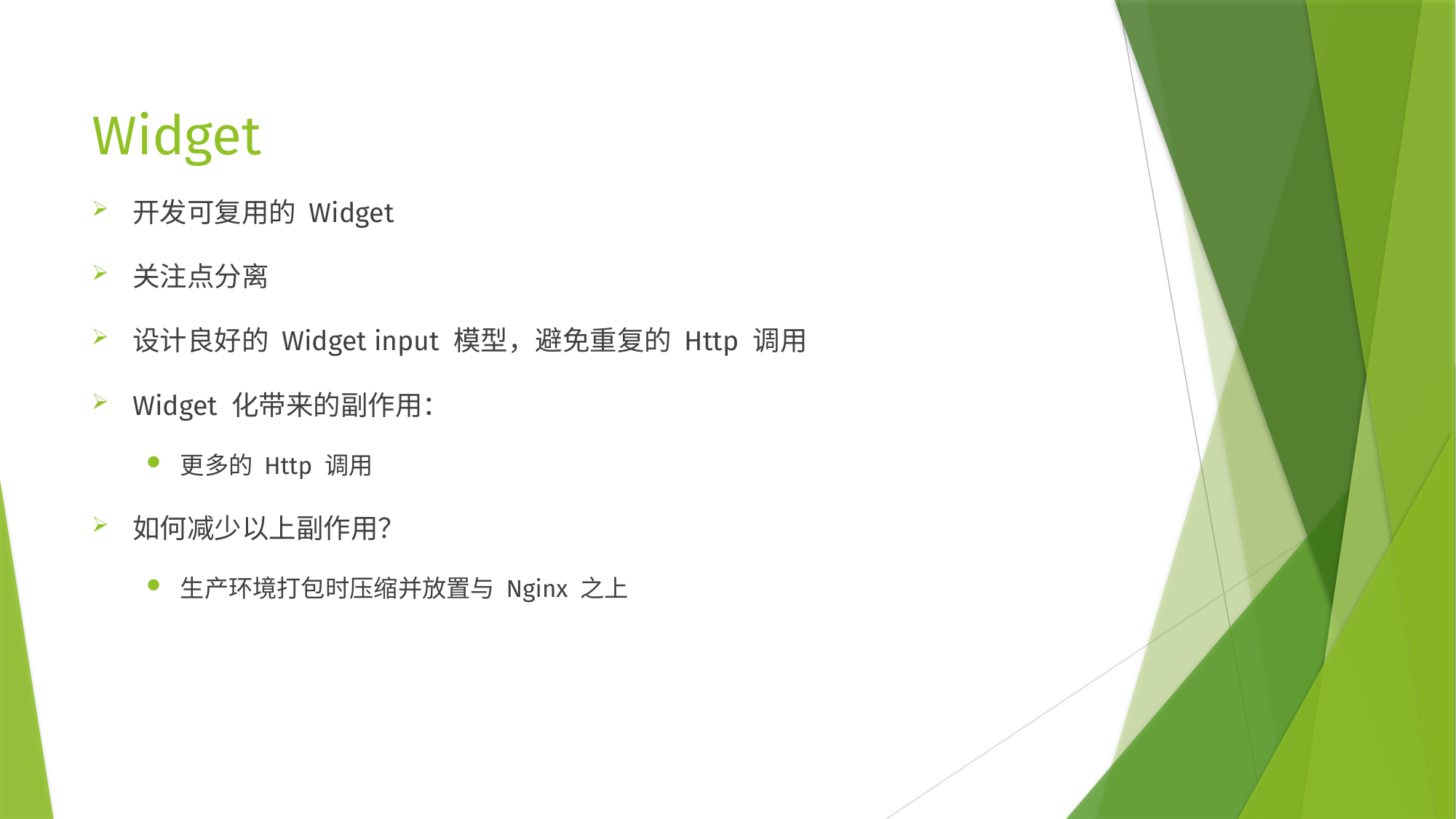

# Widget
开发可复用的 Widget
关注点分离
设计良好的 Widget input 模型，避免重复的 Http 调用
Widget 化带来的副作用：
更多的 Http 调用
如何减少以上副作用？
生产环境打包时压缩并放置与 Nginx 之上